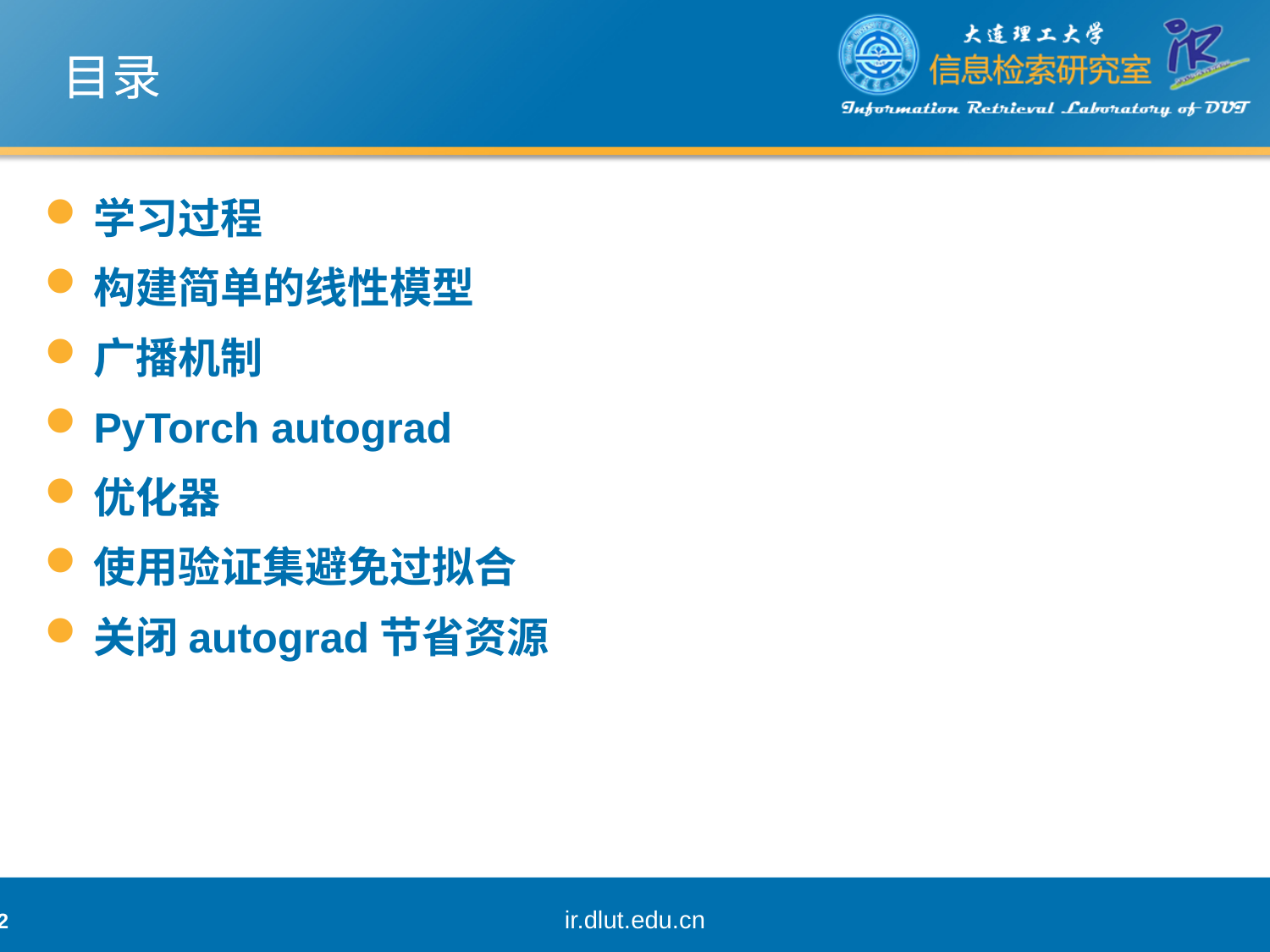

# 目录
学习过程
构建简单的线性模型
广播机制
PyTorch autograd
优化器
使用验证集避免过拟合
关闭autograd节省资源

2